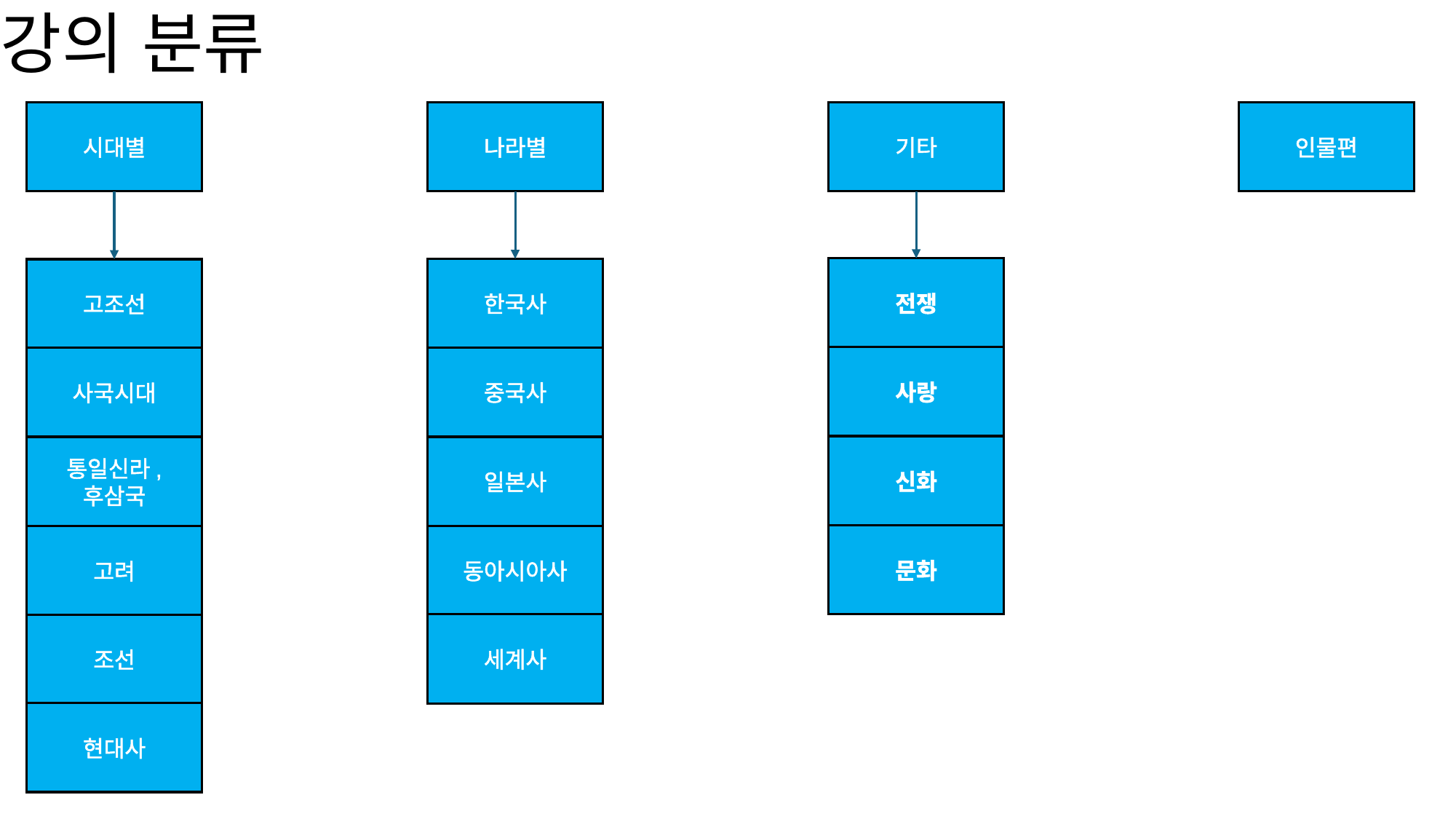

# 강의 분류
기타
나라별
인물편
시대별
전쟁
한국사
고조선
사랑
중국사
사국시대
신화
일본사
통일신라,
후삼국
문화
동아시아사
고려
세계사
조선
현대사